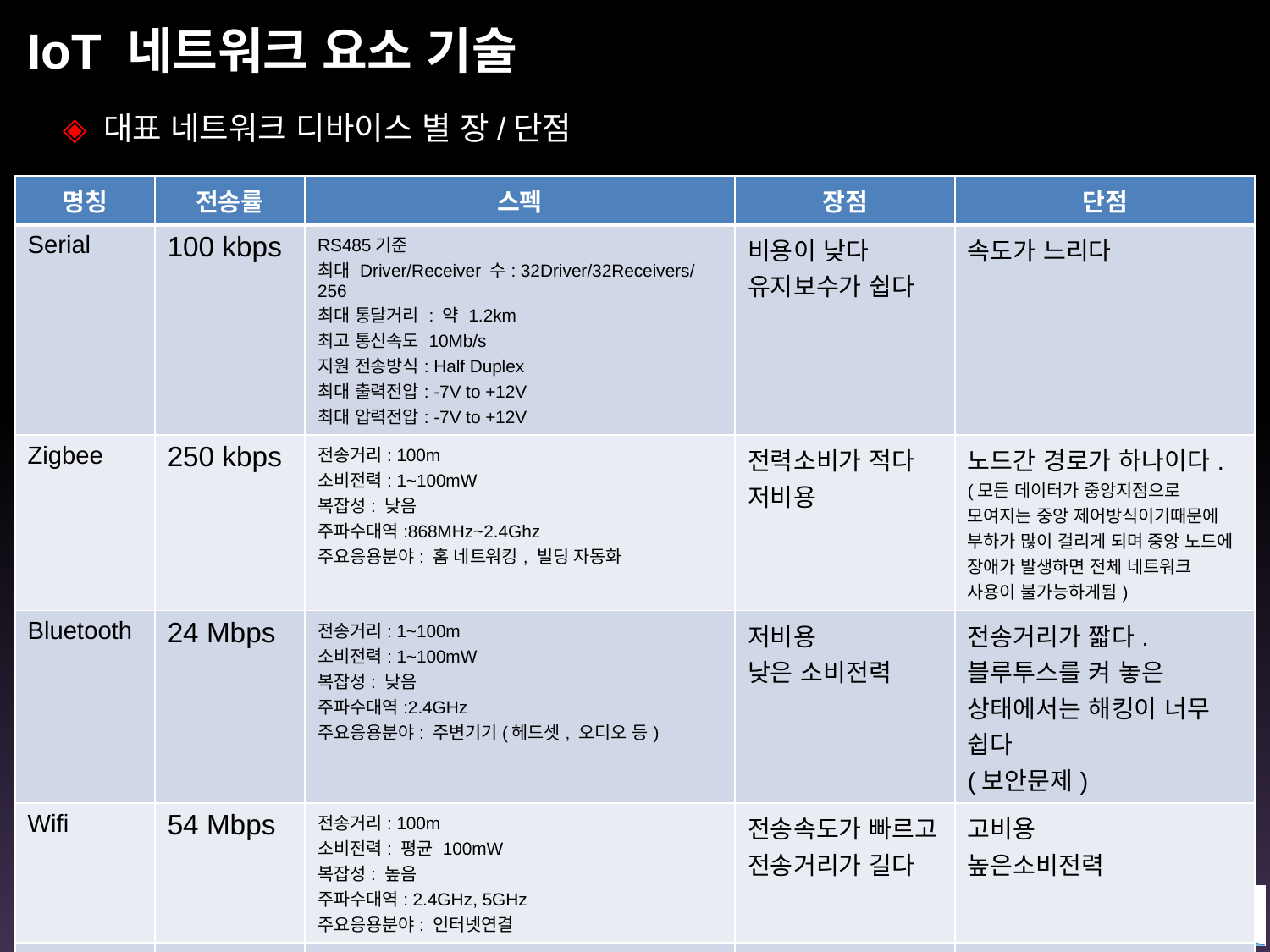

# IoT 네트워크 요소 기술
◈ 대표 네트워크 디바이스 별 장/단점
| 명칭 | 전송률 | 스펙 | 장점 | 단점 |
| --- | --- | --- | --- | --- |
| Serial | 100 kbps | RS485기준 최대 Driver/Receiver 수: 32Driver/32Receivers/256 최대 통달거리 : 약 1.2km 최고 통신속도 10Mb/s 지원 전송방식: Half Duplex 최대 출력전압: -7V to +12V 최대 압력전압: -7V to +12V | 비용이 낮다 유지보수가 쉽다 | 속도가 느리다 |
| Zigbee | 250 kbps | 전송거리: 100m 소비전력: 1~100mW 복잡성: 낮음 주파수대역:868MHz~2.4Ghz 주요응용분야: 홈 네트워킹, 빌딩 자동화 | 전력소비가 적다 저비용 | 노드간 경로가 하나이다. (모든 데이터가 중앙지점으로 모여지는 중앙 제어방식이기때문에 부하가 많이 걸리게 되며 중앙 노드에 장애가 발생하면 전체 네트워크 사용이 불가능하게됨) |
| Bluetooth | 24 Mbps | 전송거리: 1~100m 소비전력: 1~100mW 복잡성: 낮음 주파수대역:2.4GHz 주요응용분야: 주변기기(헤드셋, 오디오 등) | 저비용 낮은 소비전력 | 전송거리가 짧다. 블루투스를 켜 놓은 상태에서는 해킹이 너무 쉽다 (보안문제) |
| Wifi | 54 Mbps | 전송거리: 100m 소비전력: 평균 100mW 복잡성: 높음 주파수대역: 2.4GHz, 5GHz 주요응용분야: 인터넷연결 | 전송속도가 빠르고 전송거리가 길다 | 고비용 높은소비전력 |
| Ethernet | 10~1000 Mbps | 전송거리: 100m이상 | 보안성 우수 단순함 저비용 | 중간이 단절되면 모든 통신이 중단된다. |
4